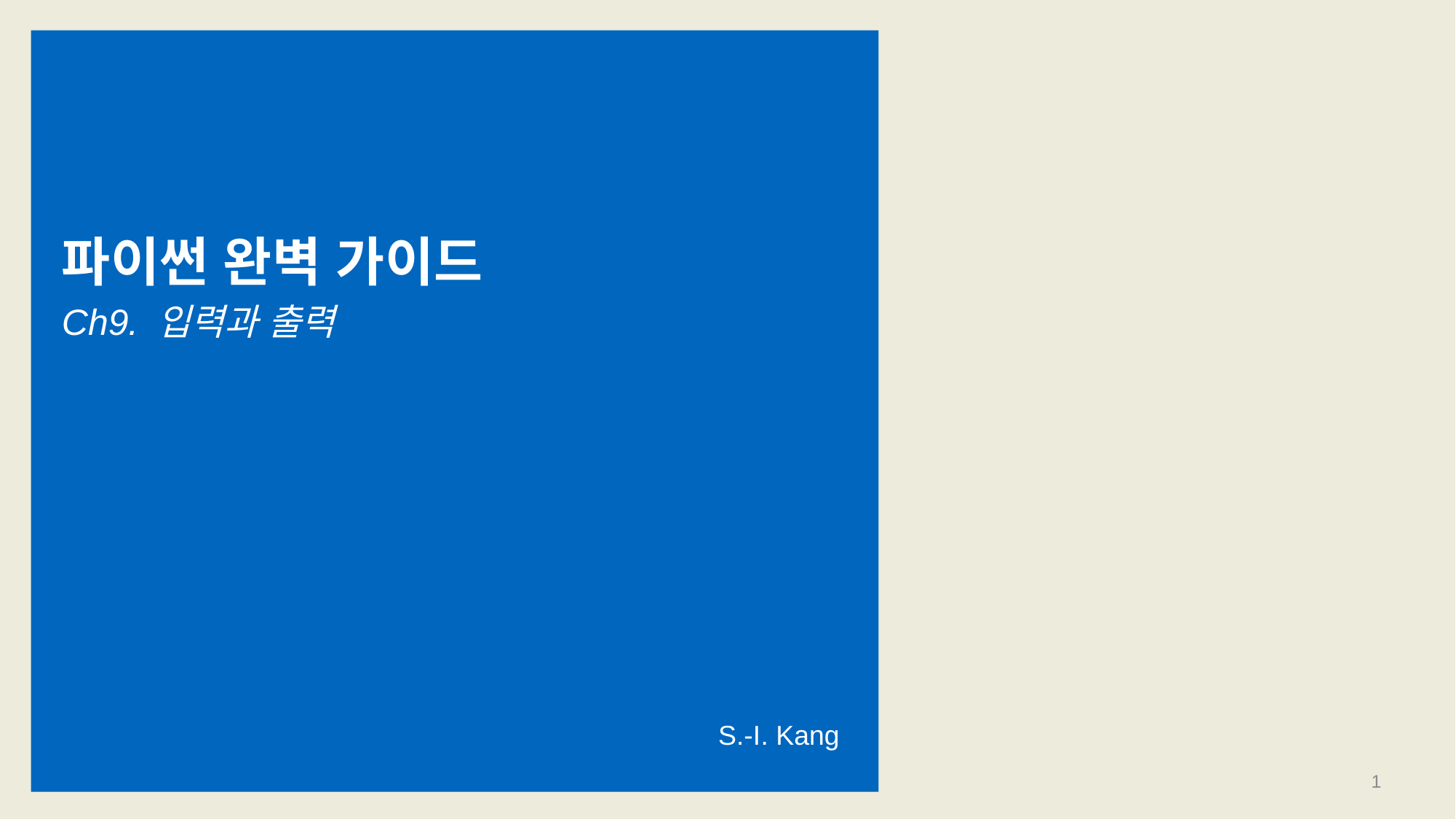

# 파이썬 완벽 가이드
Ch9. 입력과 출력
S.-I. Kang
1